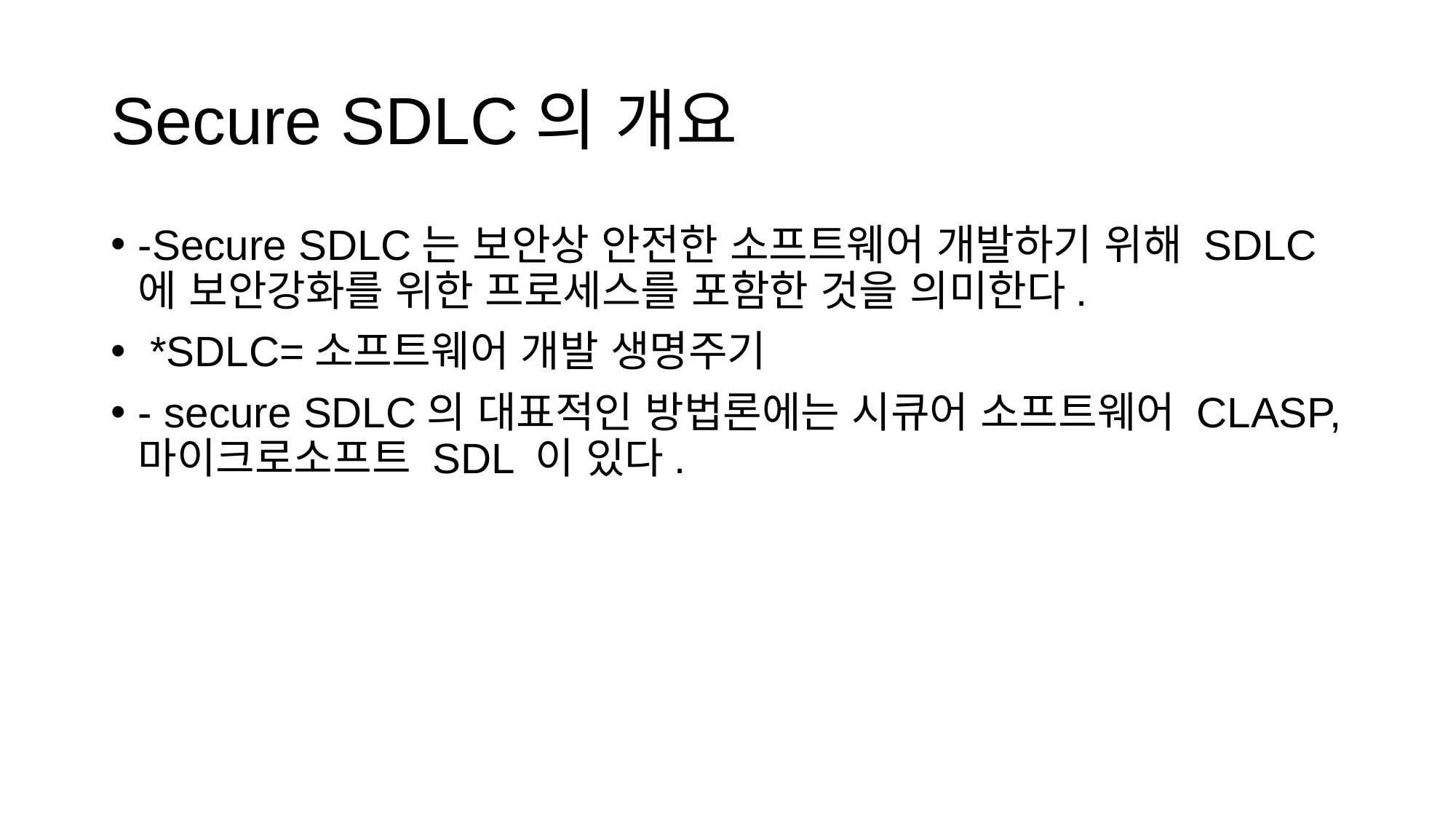

# Secure SDLC의 개요
-Secure SDLC는 보안상 안전한 소프트웨어 개발하기 위해 SDLC에 보안강화를 위한 프로세스를 포함한 것을 의미한다.
 *SDLC=소프트웨어 개발 생명주기
- secure SDLC의 대표적인 방법론에는 시큐어 소프트웨어 CLASP,마이크로소프트 SDL 이 있다.